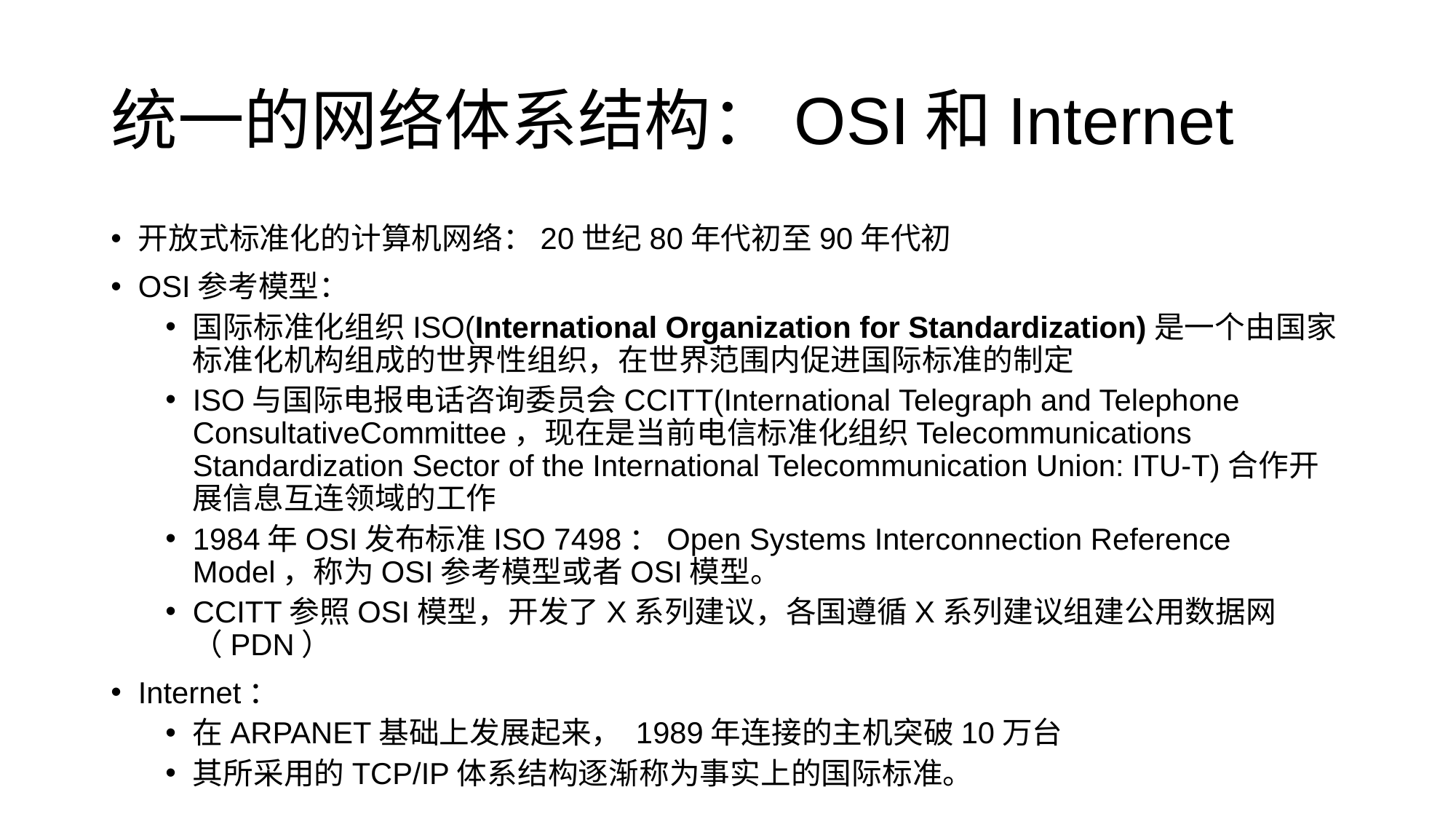

# 统一的网络体系结构：OSI和Internet
开放式标准化的计算机网络：20世纪80年代初至90年代初
OSI参考模型：
国际标准化组织ISO(International Organization for Standardization)是一个由国家标准化机构组成的世界性组织，在世界范围内促进国际标准的制定
ISO与国际电报电话咨询委员会CCITT(International Telegraph and Telephone ConsultativeCommittee，现在是当前电信标准化组织Telecommunications Standardization Sector of the International Telecommunication Union: ITU-T)合作开展信息互连领域的工作
1984年OSI发布标准ISO 7498：Open Systems Interconnection Reference Model，称为OSI参考模型或者OSI模型。
CCITT参照OSI模型，开发了X系列建议，各国遵循X系列建议组建公用数据网（PDN）
Internet：
在ARPANET基础上发展起来， 1989年连接的主机突破10万台
其所采用的TCP/IP体系结构逐渐称为事实上的国际标准。